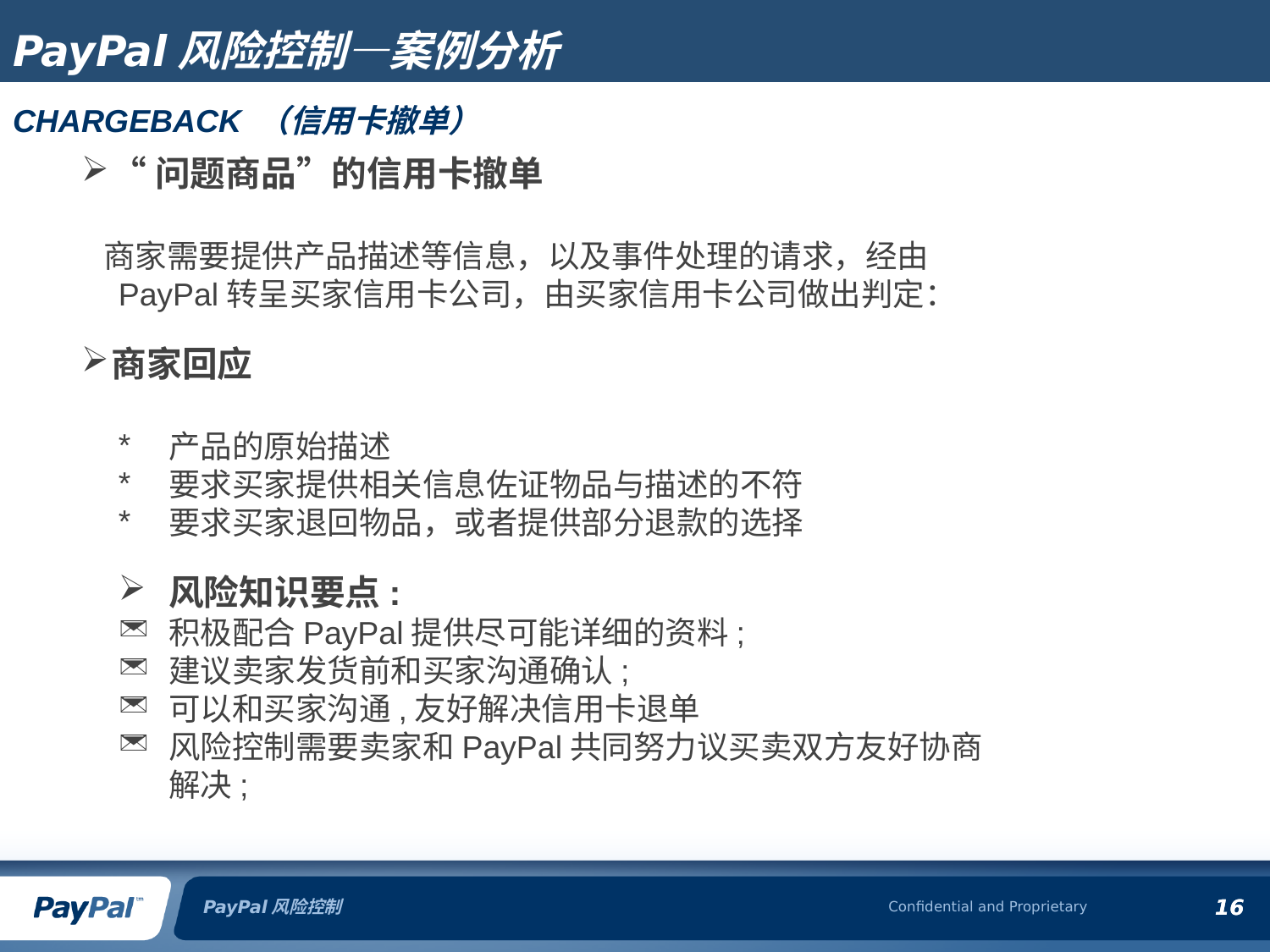

# PayPal风险控制—案例分析
Chargeback （信用卡撤单）
“问题商品”的信用卡撤单

   商家需要提供产品描述等信息，以及事件处理的请求，经由PayPal转呈买家信用卡公司，由买家信用卡公司做出判定：

商家回应

产品的原始描述
要求买家提供相关信息佐证物品与描述的不符
要求买家退回物品，或者提供部分退款的选择

风险知识要点:
积极配合PayPal提供尽可能详细的资料;
建议卖家发货前和买家沟通确认;
可以和买家沟通,友好解决信用卡退单
风险控制需要卖家和PayPal共同努力议买卖双方友好协商解决;

PayPal风险控制
16
16